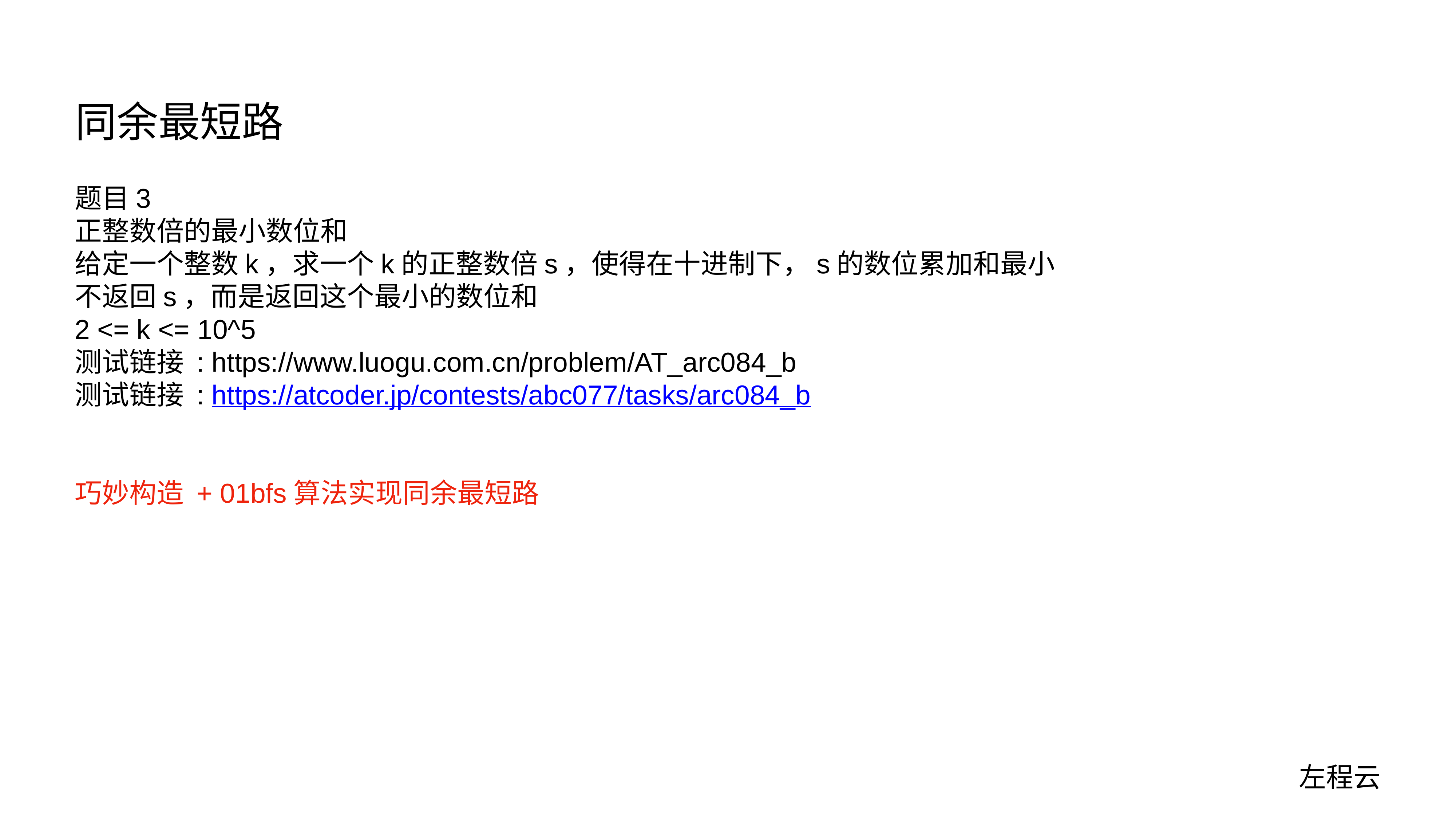

# 同余最短路
题目3
正整数倍的最小数位和
给定一个整数k，求一个k的正整数倍s，使得在十进制下，s的数位累加和最小
不返回s，而是返回这个最小的数位和
2 <= k <= 10^5
测试链接 : https://www.luogu.com.cn/problem/AT_arc084_b
测试链接 : https://atcoder.jp/contests/abc077/tasks/arc084_b

巧妙构造 + 01bfs算法实现同余最短路
左程云